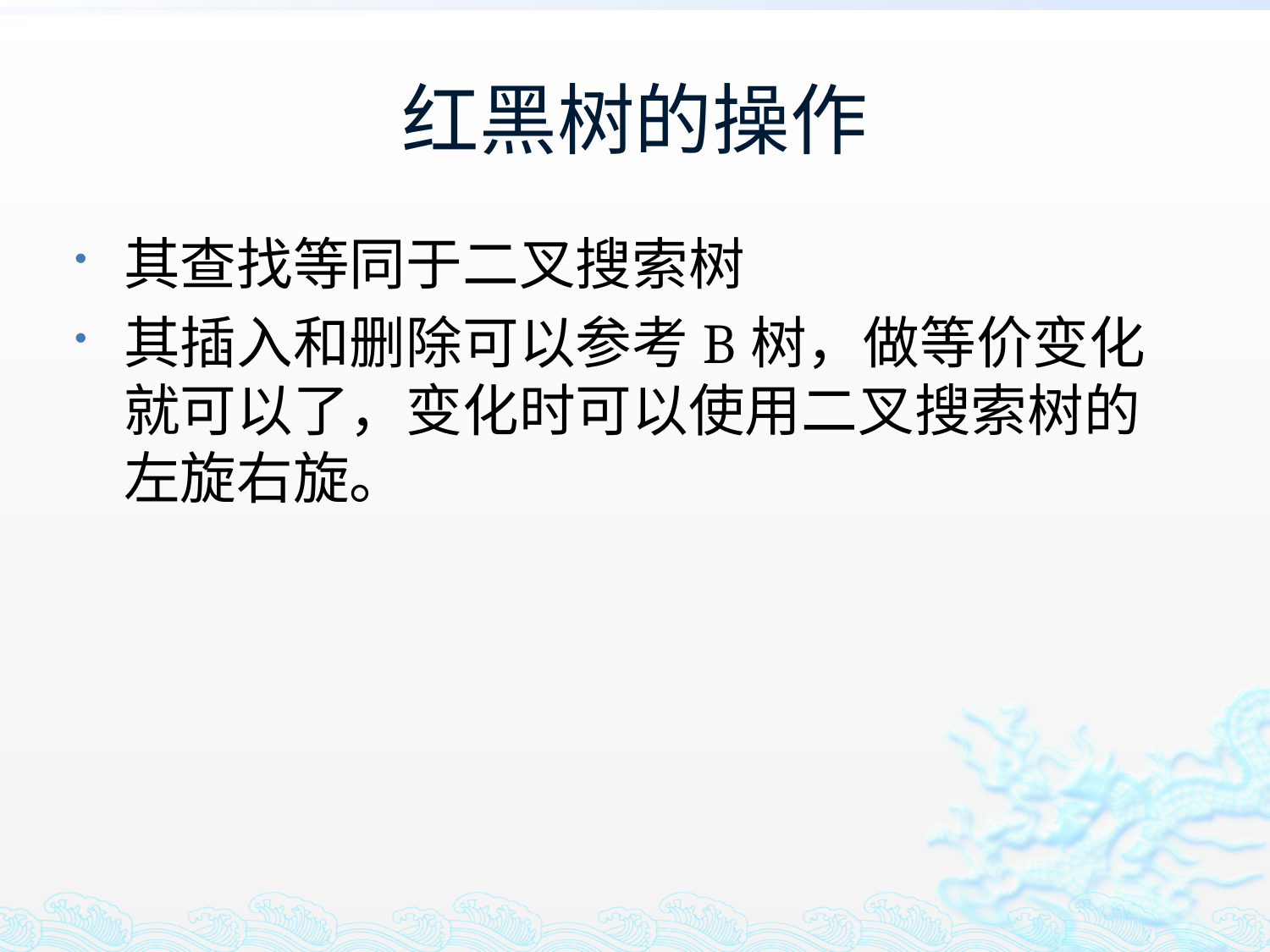

# 红黑树的操作
其查找等同于二叉搜索树
其插入和删除可以参考B树，做等价变化就可以了，变化时可以使用二叉搜索树的左旋右旋。